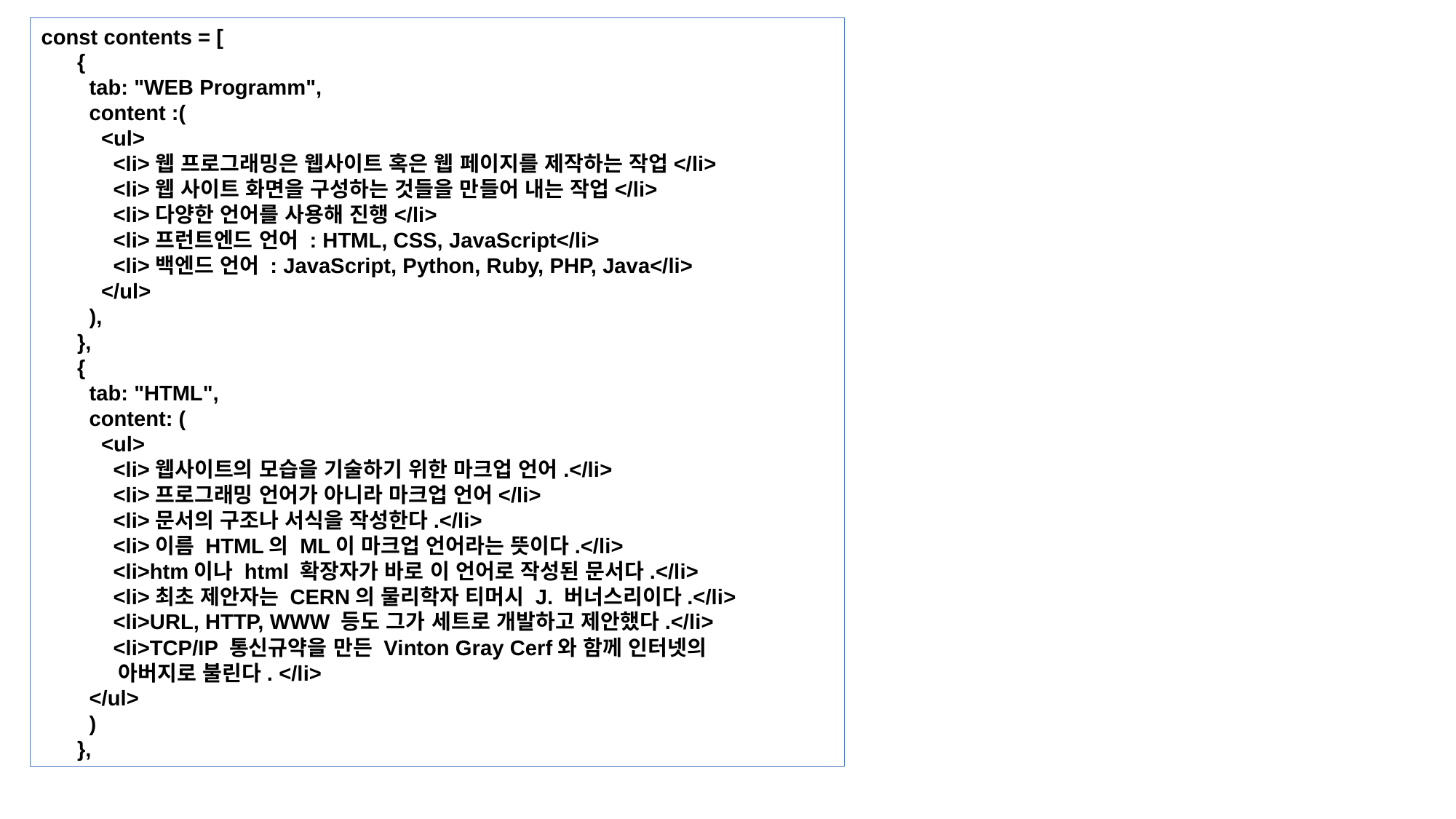

const contents = [
      {
        tab: "WEB Programm",
        content :(
          <ul>
            <li>웹 프로그래밍은 웹사이트 혹은 웹 페이지를 제작하는 작업</li>
            <li>웹 사이트 화면을 구성하는 것들을 만들어 내는 작업</li>
            <li>다양한 언어를 사용해 진행</li>
            <li>프런트엔드 언어 : HTML, CSS, JavaScript</li>
            <li>백엔드 언어 : JavaScript, Python, Ruby, PHP, Java</li>
          </ul>
        ),
      },
      {
        tab: "HTML",
        content: (
          <ul>
            <li>웹사이트의 모습을 기술하기 위한 마크업 언어.</li>
            <li>프로그래밍 언어가 아니라 마크업 언어</li>
            <li>문서의 구조나 서식을 작성한다.</li>
            <li>이름 HTML의 ML이 마크업 언어라는 뜻이다.</li>
            <li>htm이나 html 확장자가 바로 이 언어로 작성된 문서다.</li>
            <li>최초 제안자는 CERN의 물리학자 티머시 J. 버너스리이다.</li>
            <li>URL, HTTP, WWW 등도 그가 세트로 개발하고 제안했다.</li>
            <li>TCP/IP 통신규약을 만든 Vinton Gray Cerf와 함께 인터넷의
            아버지로 불린다. </li>
        </ul>
        )
      },